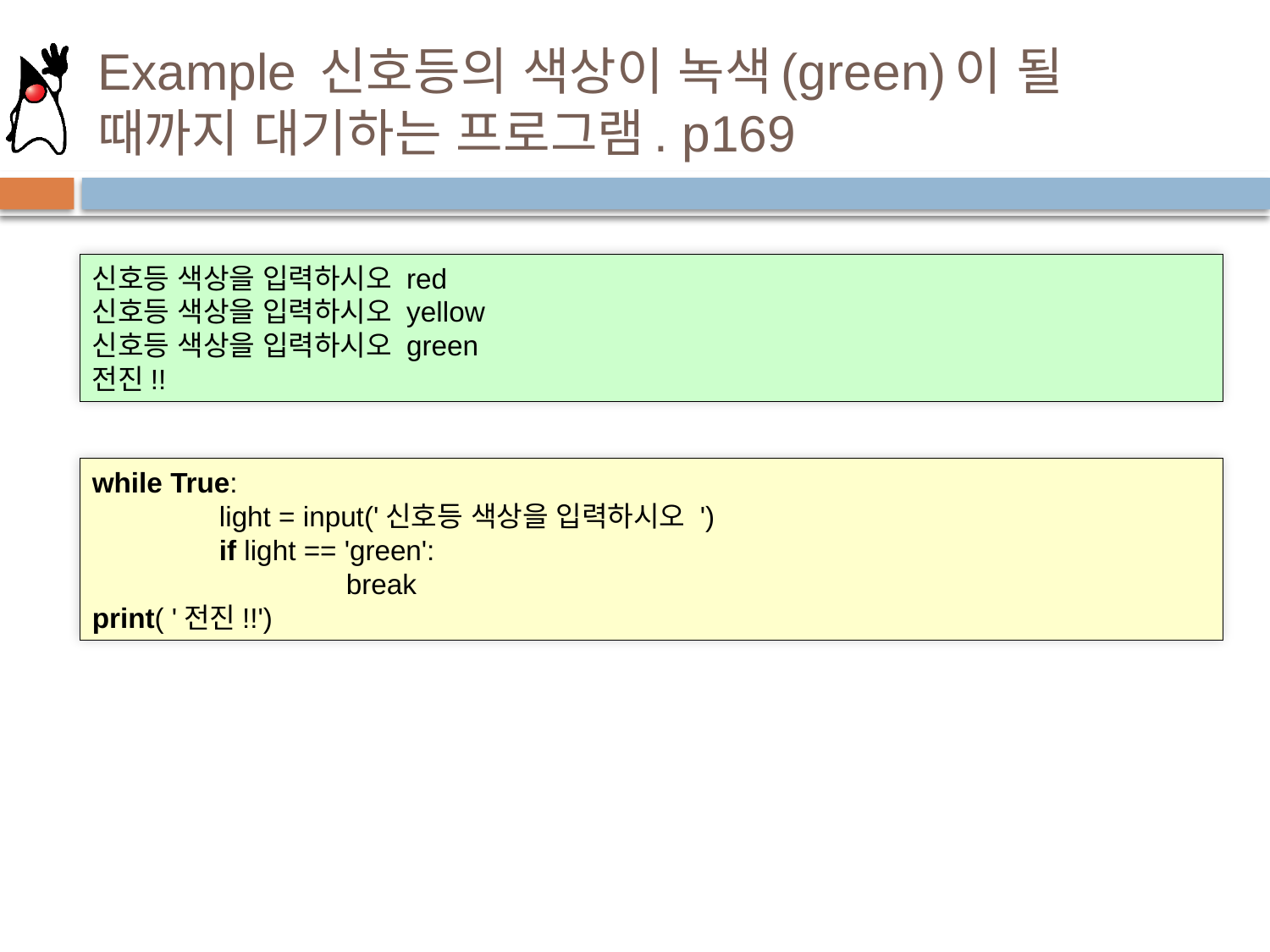

# Example 신호등의 색상이 녹색(green)이 될 때까지 대기하는 프로그램. p169
신호등 색상을 입력하시오 red
신호등 색상을 입력하시오 yellow
신호등 색상을 입력하시오 green
전진!!
while True:
	light = input('신호등 색상을 입력하시오 ')
	if light == 'green':
		break
print( '전진!!')